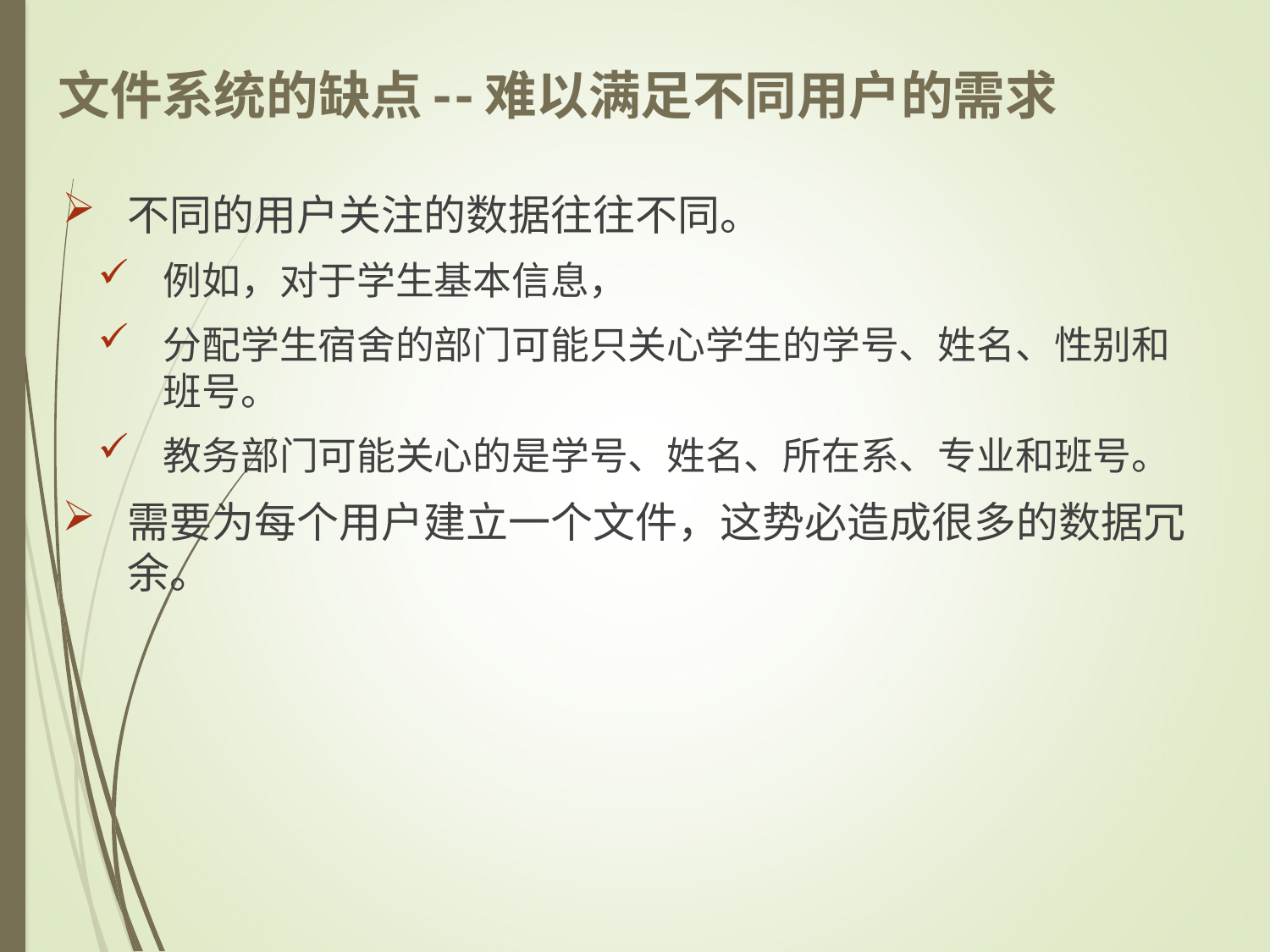

文件系统的缺点--难以满足不同用户的需求
不同的用户关注的数据往往不同。
例如，对于学生基本信息，
分配学生宿舍的部门可能只关心学生的学号、姓名、性别和班号。
教务部门可能关心的是学号、姓名、所在系、专业和班号。
需要为每个用户建立一个文件，这势必造成很多的数据冗余。